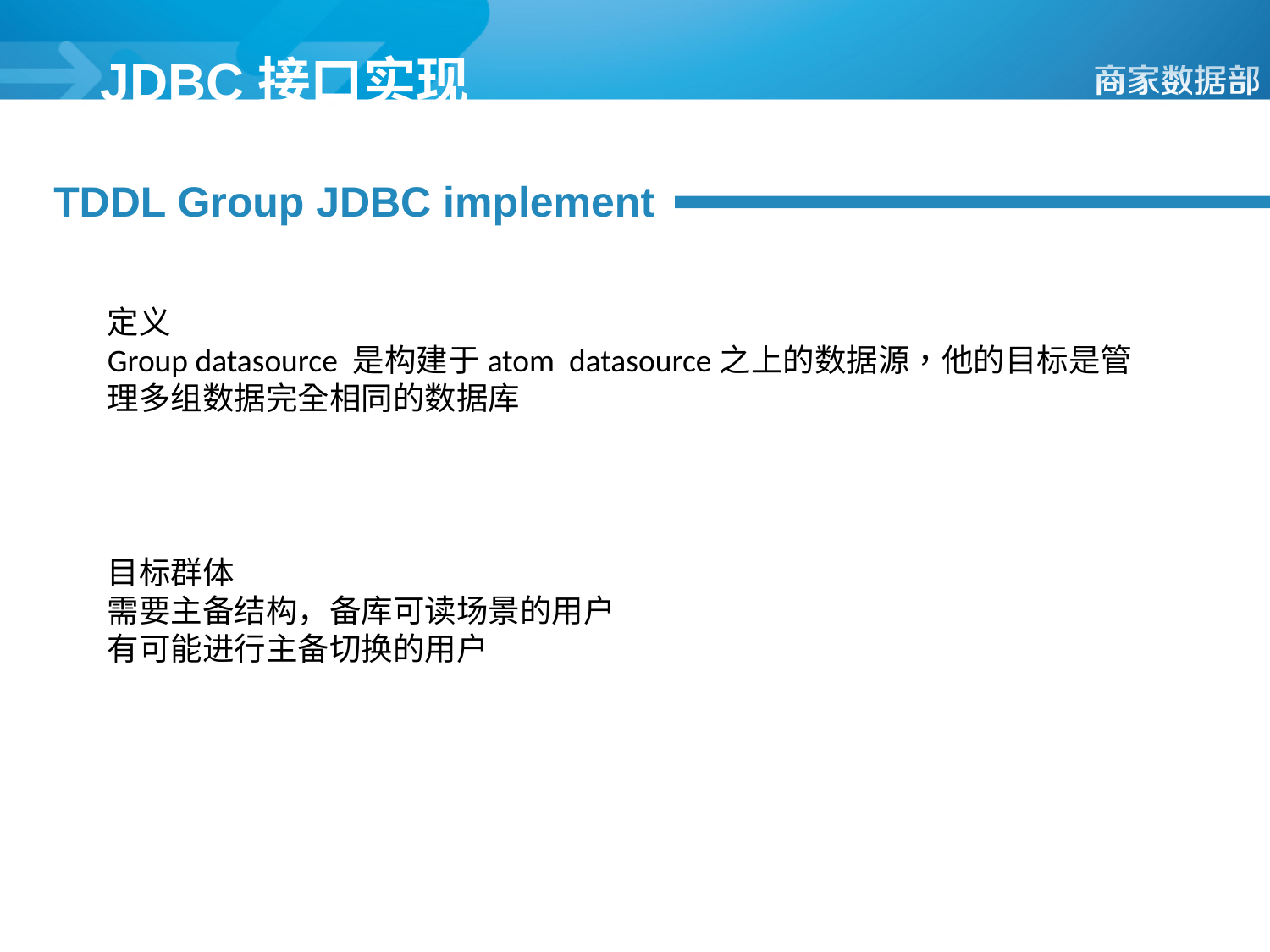

JDBC接口实现
TDDL Group JDBC implement

定义
Group datasource 是构建于atom  datasource之上的数据源，他的目标是管理多组数据完全相同的数据库
目标群体
需要主备结构，备库可读场景的用户
有可能进行主备切换的用户